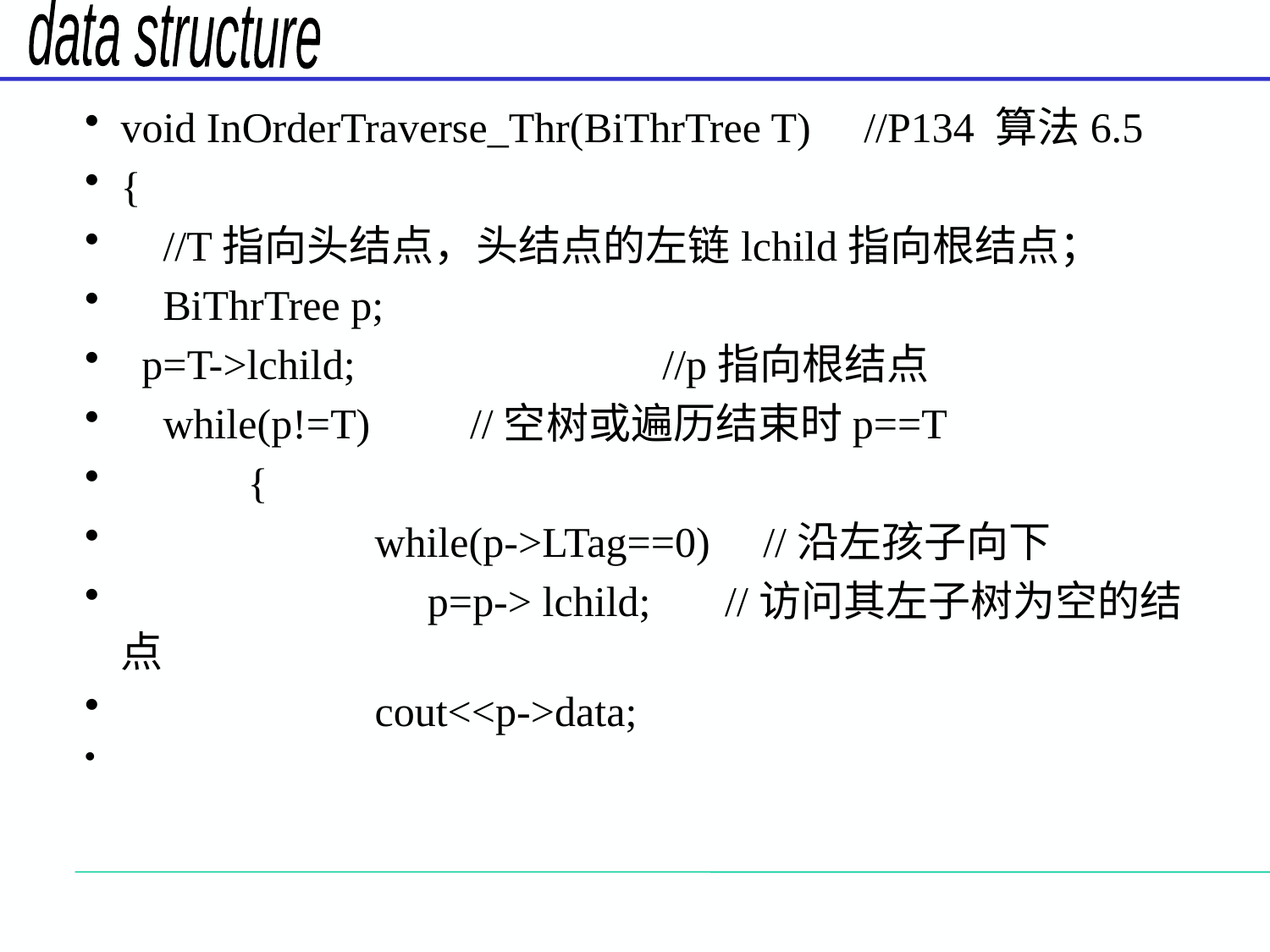

#
void InOrderTraverse_Thr(BiThrTree T)     //P134 算法6.5
{
    //T指向头结点，头结点的左链lchild指向根结点；
    BiThrTree p;
  p=T->lchild;                             //p指向根结点
    while(p!=T)	         //空树或遍历结束时p==T
	{
		while(p->LTag==0)     //沿左孩子向下
		     p=p-> lchild;       //访问其左子树为空的结点
		cout<<p->data;